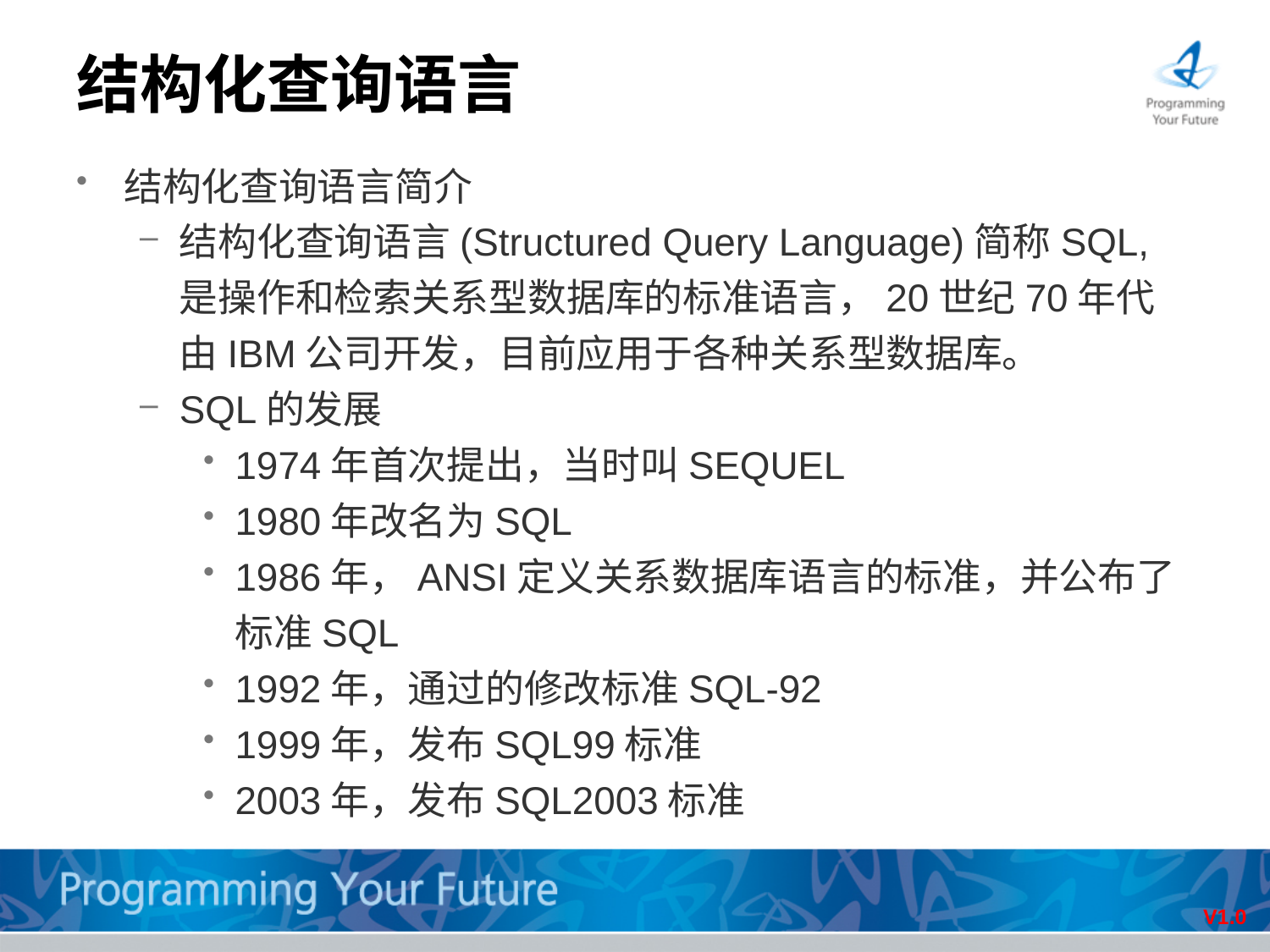

# 结构化查询语言
结构化查询语言简介
结构化查询语言(Structured Query Language)简称SQL, 是操作和检索关系型数据库的标准语言，20世纪70年代由IBM公司开发，目前应用于各种关系型数据库。
SQL的发展
1974年首次提出，当时叫SEQUEL
1980年改名为SQL
1986年，ANSI定义关系数据库语言的标准，并公布了标准SQL
1992年，通过的修改标准SQL-92
1999年，发布SQL99标准
2003年，发布SQL2003标准